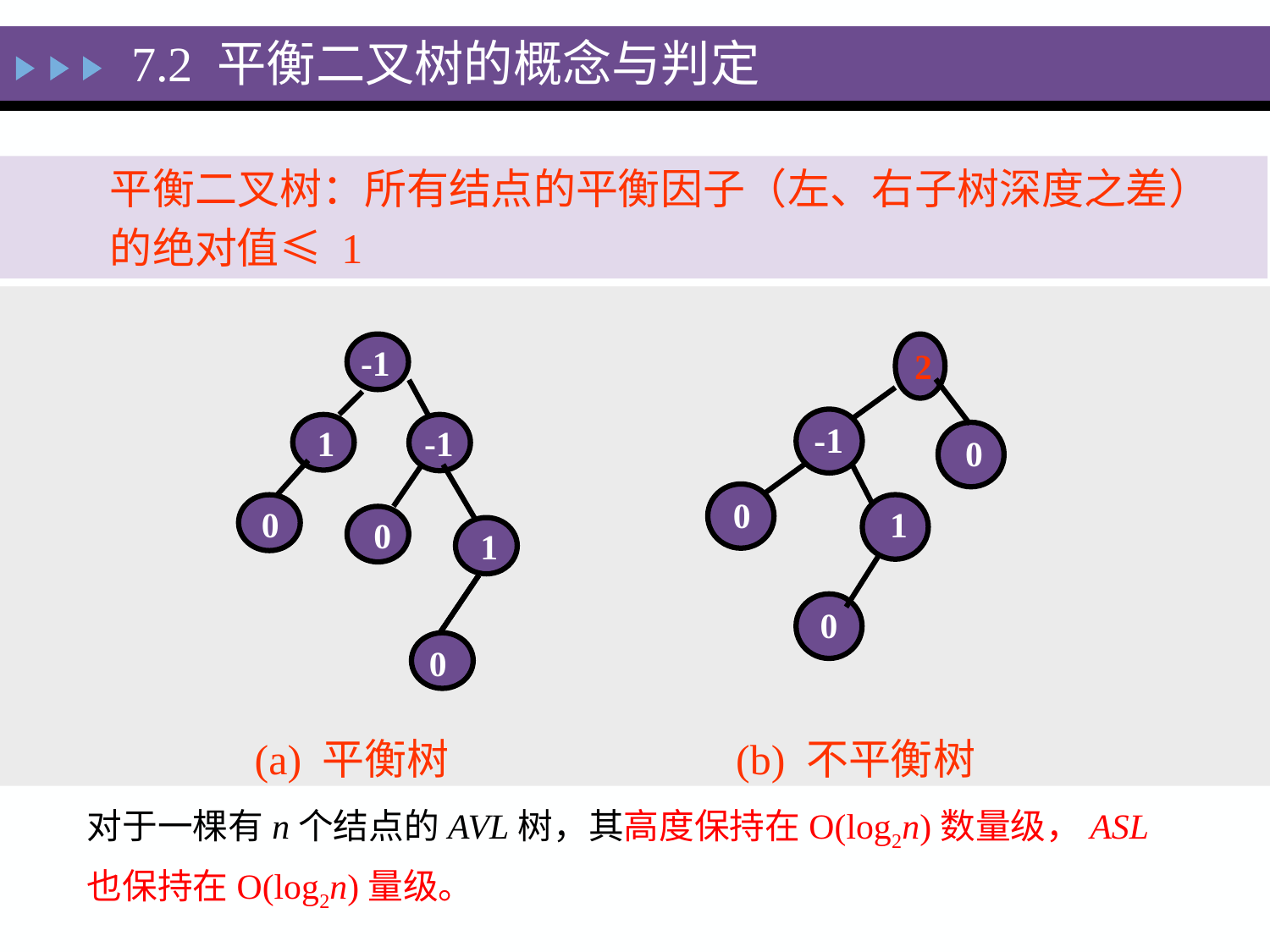

7.2 平衡二叉树的概念与判定
平衡二叉树：所有结点的平衡因子（左、右子树深度之差）
的绝对值≤ 1

-1
2
-1
1
-1
0
0
0
0
0
0
1
1
(a) 平衡树                             (b) 不平衡树
对于一棵有n个结点的AVL树，其高度保持在O(log2n)数量级，ASL也保持在O(log2n)量级。